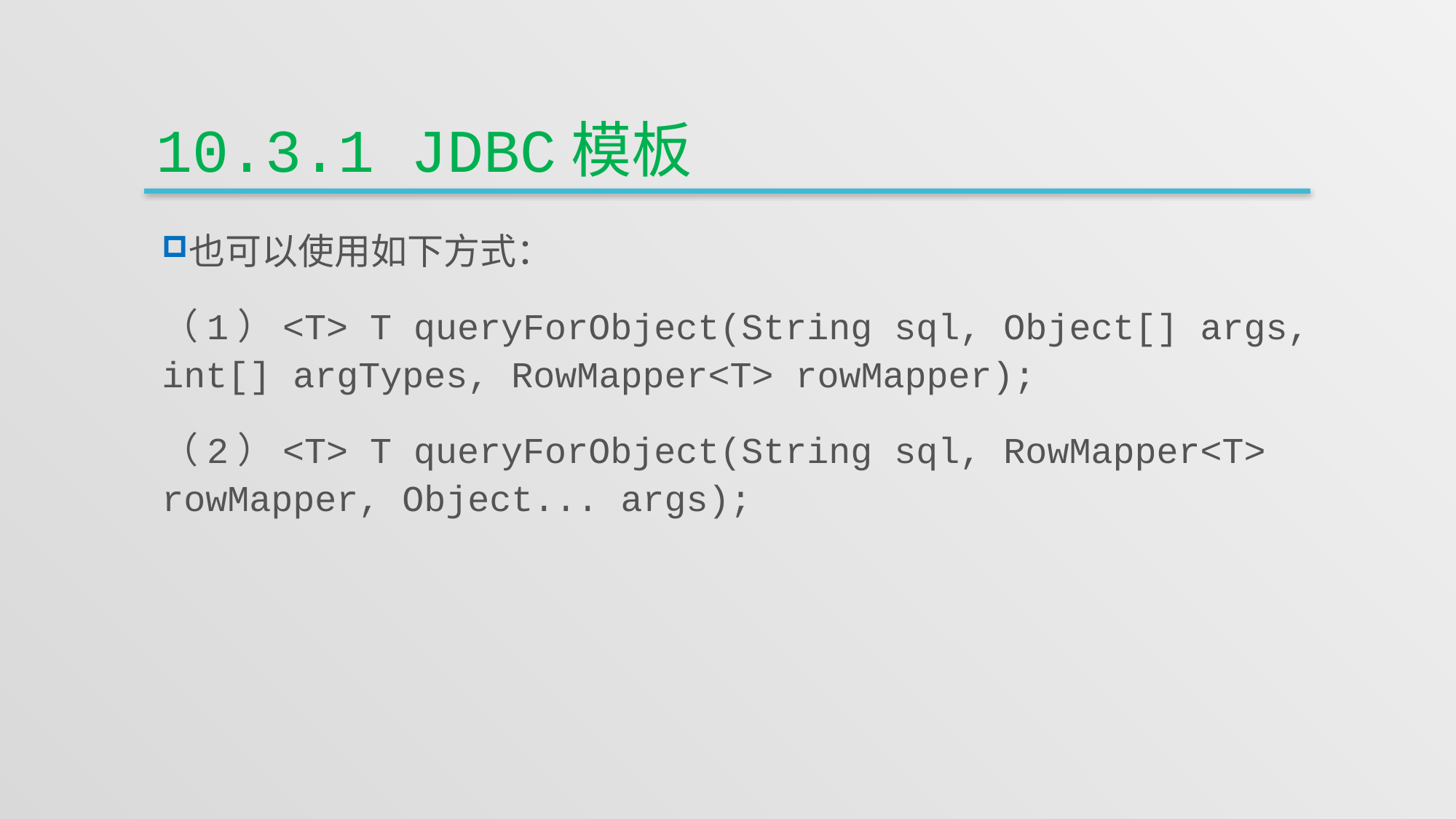

# 10.3.1 JDBC模板
也可以使用如下方式：
（1）<T> T queryForObject(String sql, Object[] args, int[] argTypes, RowMapper<T> rowMapper);
（2）<T> T queryForObject(String sql, RowMapper<T> rowMapper, Object... args);